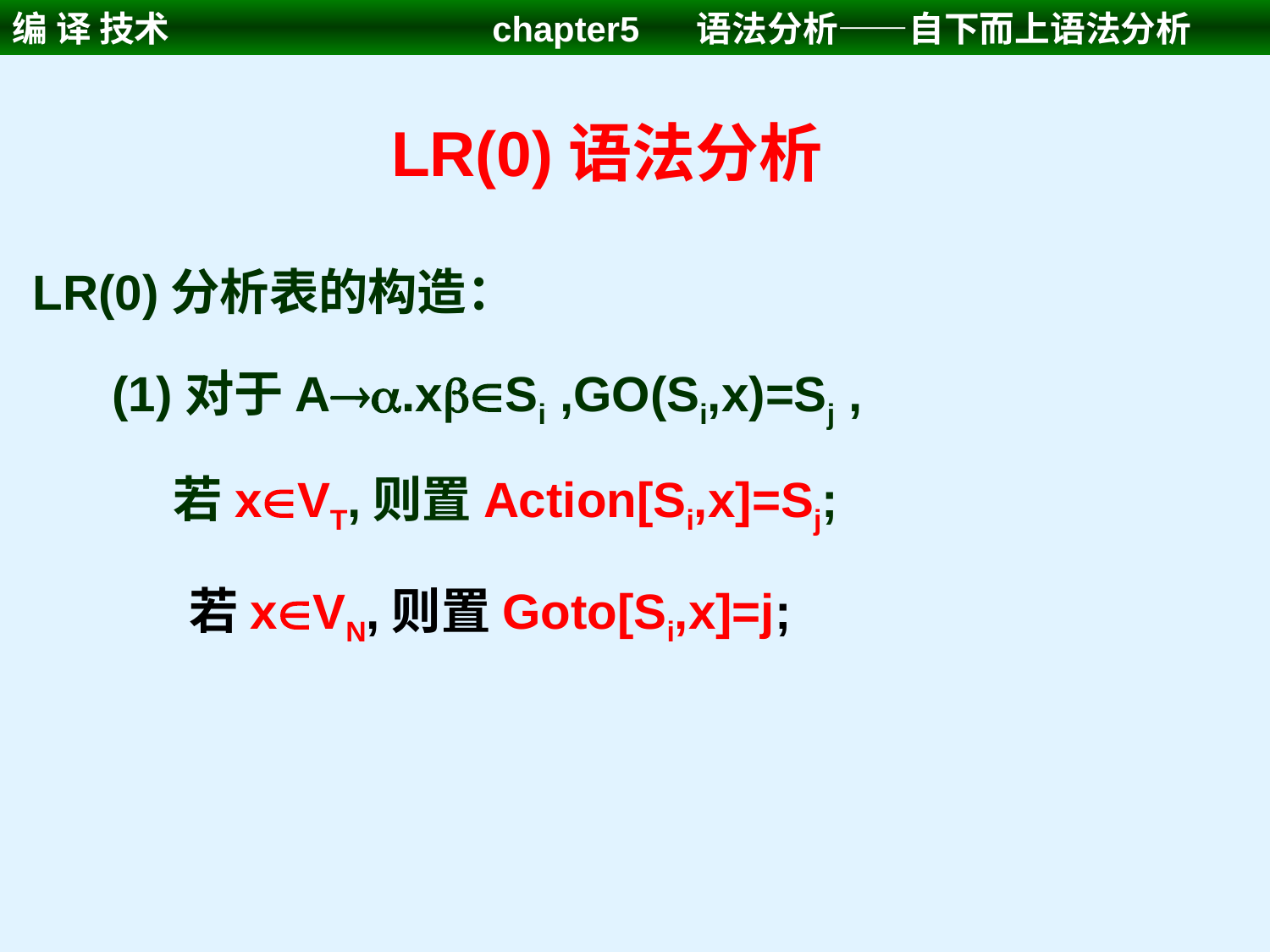

LR(0)语法分析
LR(0)分析表的构造：
(1)对于A→α.xβ∈Si ,GO(Si,x)=Sj ,
若x∈VT,则置Action[Si,x]=Sj;
若x∈VN,则置Goto[Si,x]=j;